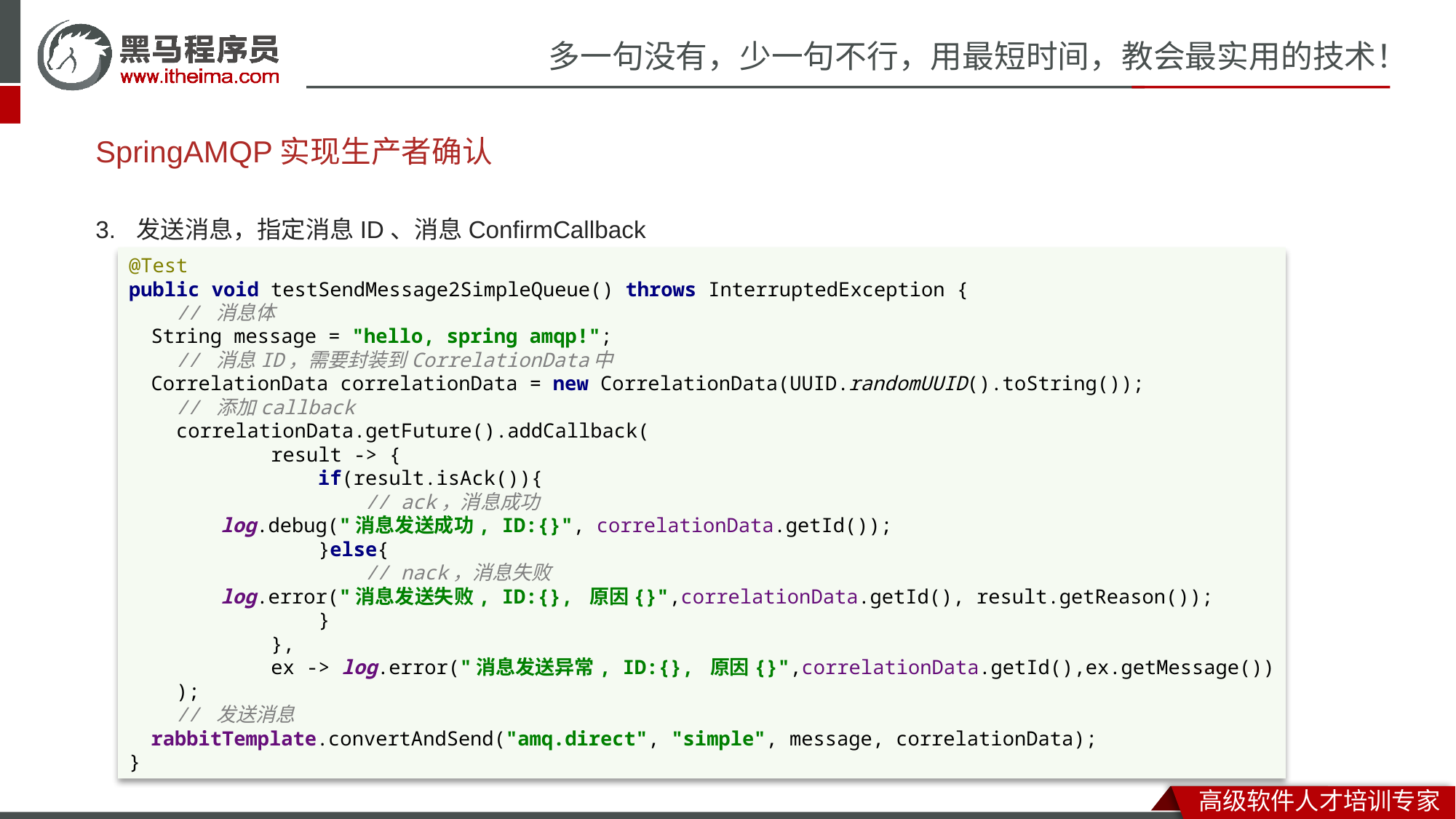

# SpringAMQP实现生产者确认
发送消息，指定消息ID、消息ConfirmCallback
@Test
public void testSendMessage2SimpleQueue() throws InterruptedException {
    // 消息体
    String message = "hello, spring amqp!";
    // 消息ID，需要封装到CorrelationData中
    CorrelationData correlationData = new CorrelationData(UUID.randomUUID().toString());
    // 添加callback
    correlationData.getFuture().addCallback(
            result -> {
                if(result.isAck()){
                    // ack，消息成功
                    log.debug("消息发送成功, ID:{}", correlationData.getId());
                }else{
                    // nack，消息失败
                    log.error("消息发送失败, ID:{}, 原因{}",correlationData.getId(), result.getReason());
                }
            },
            ex -> log.error("消息发送异常, ID:{}, 原因{}",correlationData.getId(),ex.getMessage())
    );
    // 发送消息
    rabbitTemplate.convertAndSend("amq.direct", "simple", message, correlationData);
}